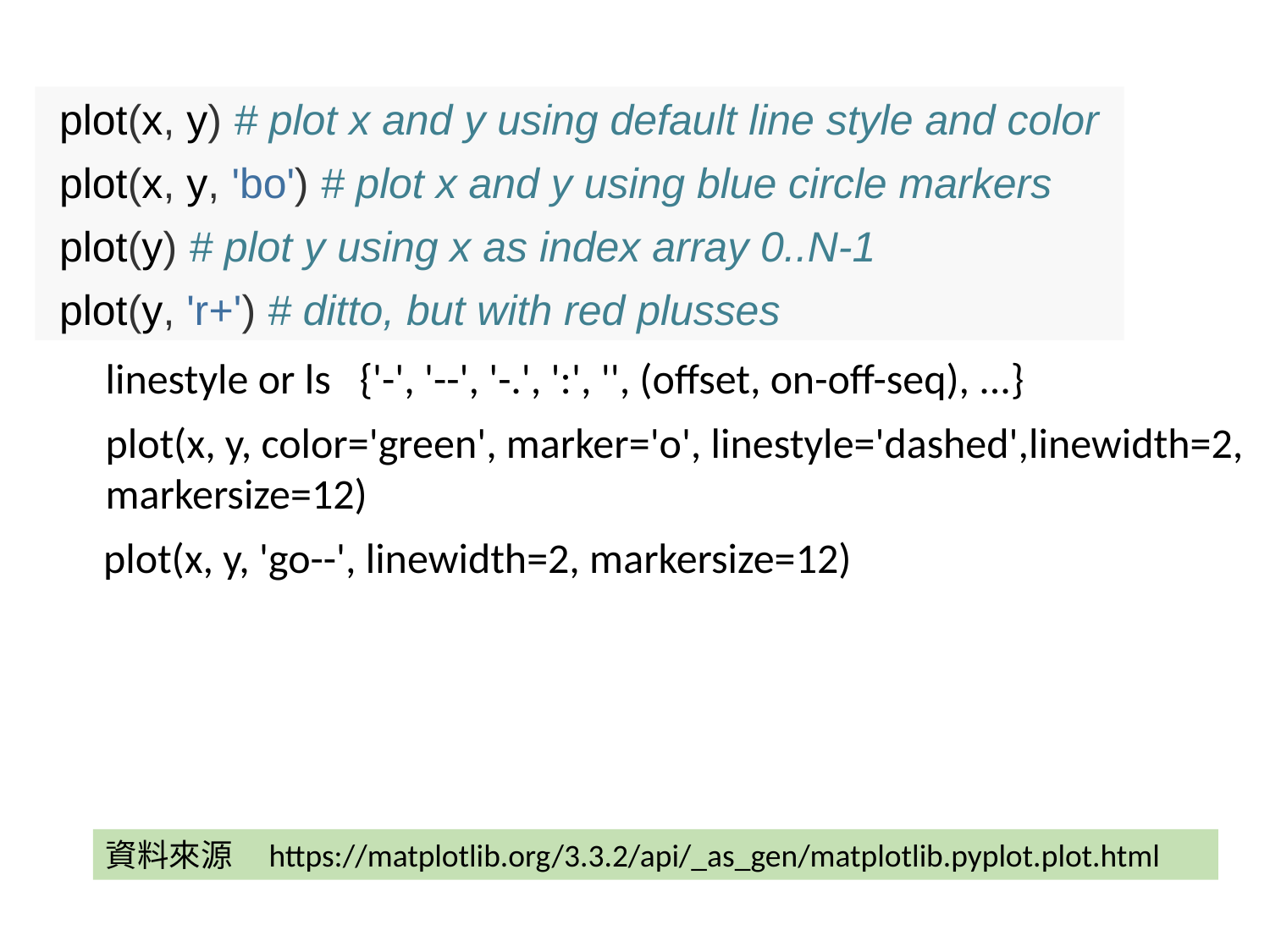

plot(x, y) # plot x and y using default line style and color
 plot(x, y, 'bo') # plot x and y using blue circle markers
 plot(y) # plot y using x as index array 0..N-1
 plot(y, 'r+') # ditto, but with red plusses
linestyle or ls	{'-', '--', '-.', ':', '', (offset, on-off-seq), ...}
plot(x, y, color='green', marker='o', linestyle='dashed',linewidth=2, markersize=12)
plot(x, y, 'go--', linewidth=2, markersize=12)
資料來源    https://matplotlib.org/3.3.2/api/_as_gen/matplotlib.pyplot.plot.html